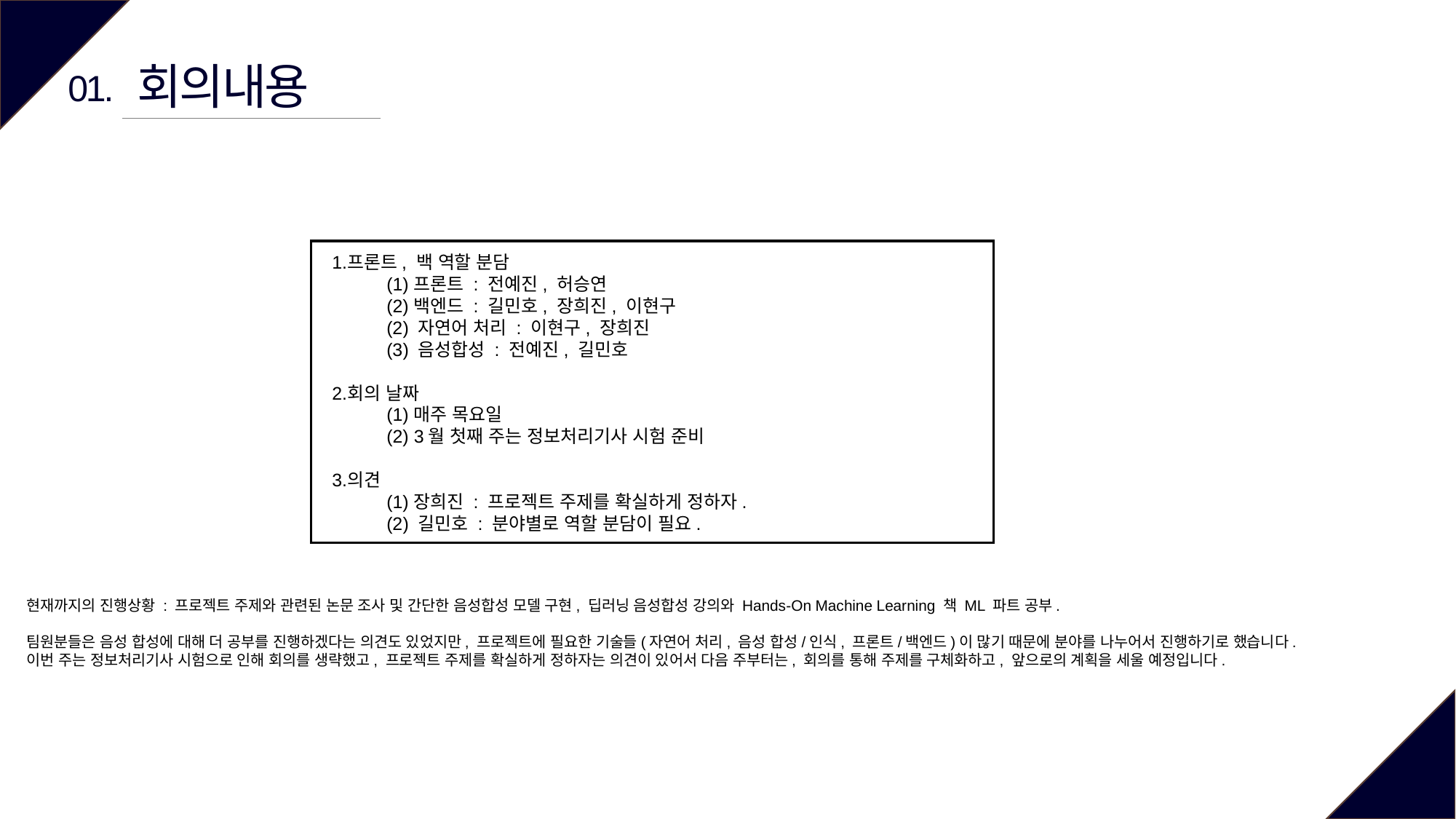

회의내용
01.

프론트, 백 역할 분담
프론트 : 전예진, 허승연
백엔드 : 길민호, 장희진, 이현구
(2) 자연어 처리 : 이현구, 장희진
(3) 음성합성 : 전예진, 길민호

회의 날짜
매주 목요일
3월 첫째 주는 정보처리기사 시험 준비

의견
장희진 : 프로젝트 주제를 확실하게 정하자.
(2) 길민호 : 분야별로 역할 분담이 필요.
현재까지의 진행상황 : 프로젝트 주제와 관련된 논문 조사 및 간단한 음성합성 모델 구현, 딥러닝 음성합성 강의와 Hands‑On Machine Learning 책 ML 파트 공부.

팀원분들은 음성 합성에 대해 더 공부를 진행하겠다는 의견도 있었지만, 프로젝트에 필요한 기술들(자연어 처리, 음성 합성/인식, 프론트/백엔드)이 많기 때문에 분야를 나누어서 진행하기로 했습니다.
이번 주는 정보처리기사 시험으로 인해 회의를 생략했고, 프로젝트 주제를 확실하게 정하자는 의견이 있어서 다음 주부터는, 회의를 통해 주제를 구체화하고, 앞으로의 계획을 세울 예정입니다.